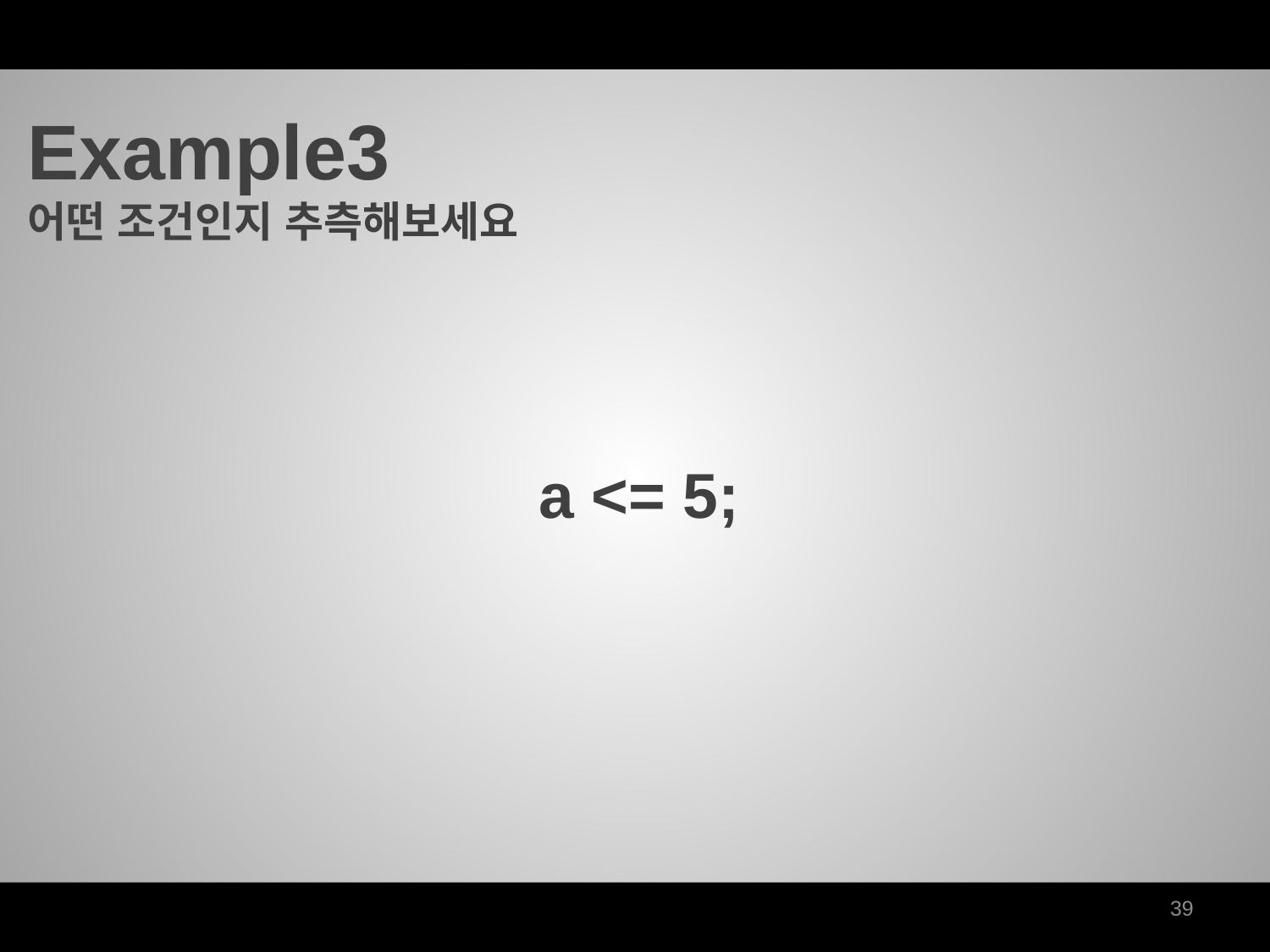

Example3
어떤 조건인지 추측해보세요
a <= 5;
39